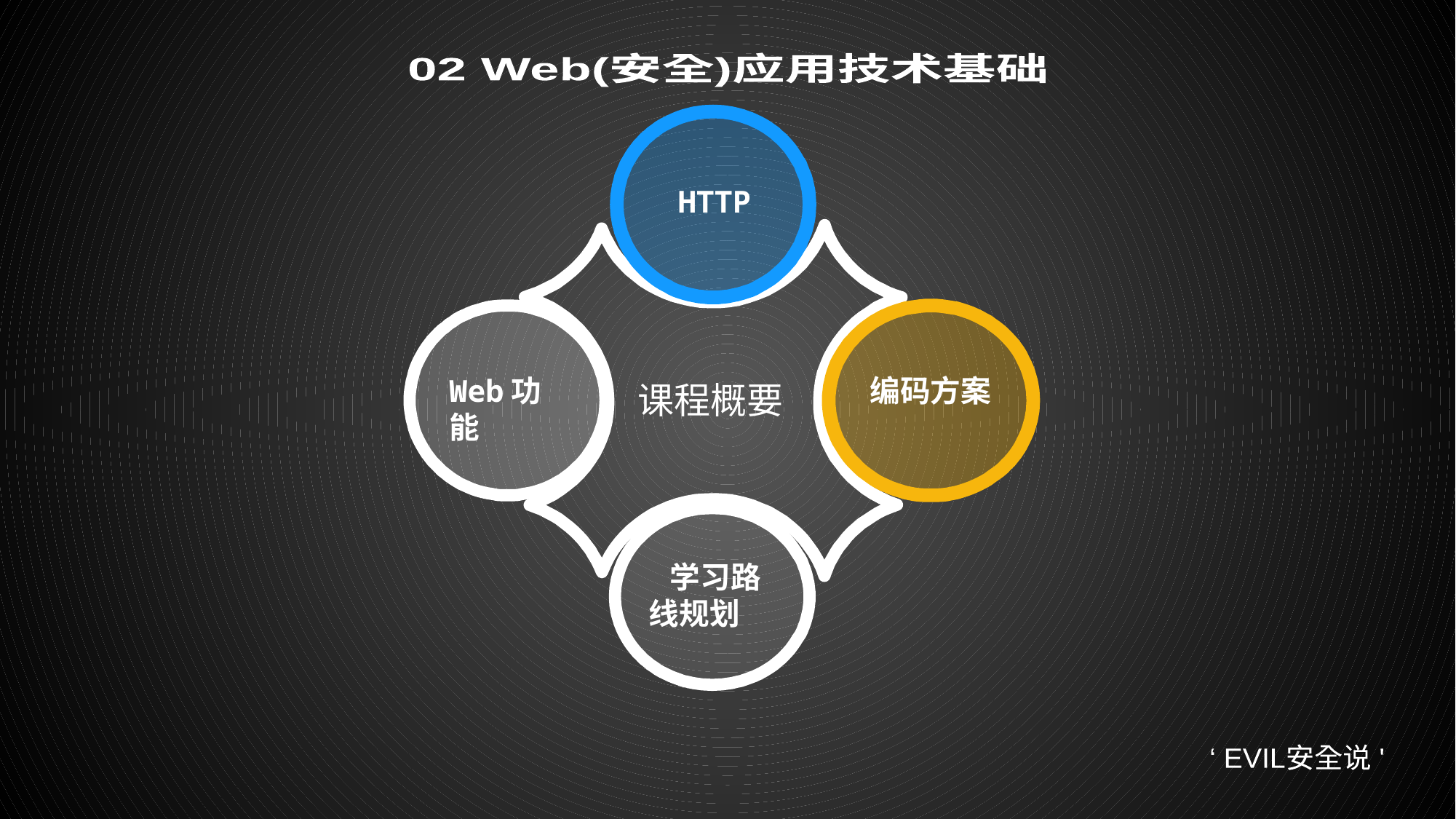

02 Web(安全)应用技术基础

HTTP

课程概要
Web功能
编码方案

  学习路线规划
‘ EVIL安全说 '